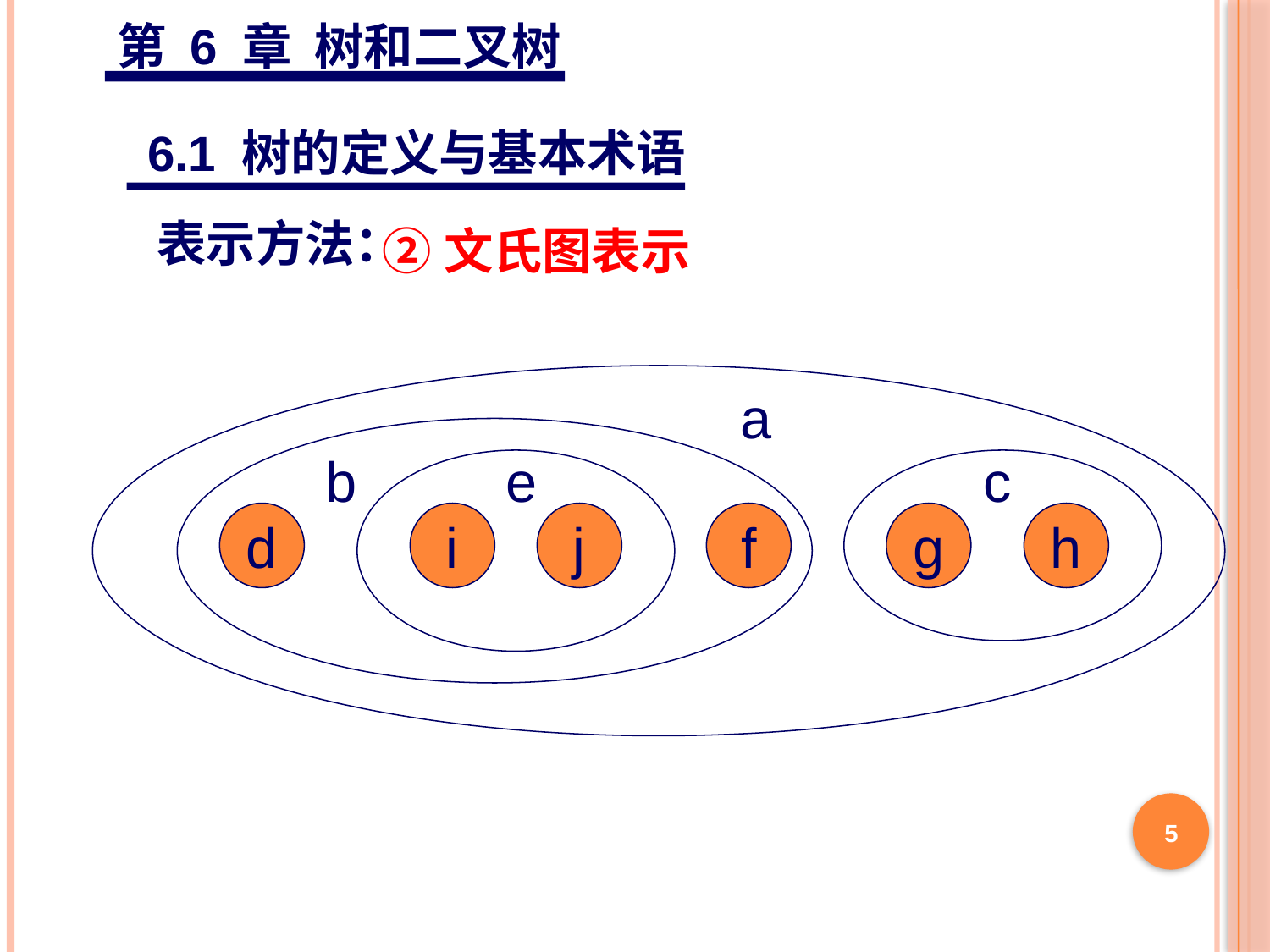

第 6 章  树和二叉树

6.1 树的定义与基本术语

②文氏图表示
表示方法：

a

b
e
c

d
i
j
f
g
h
5